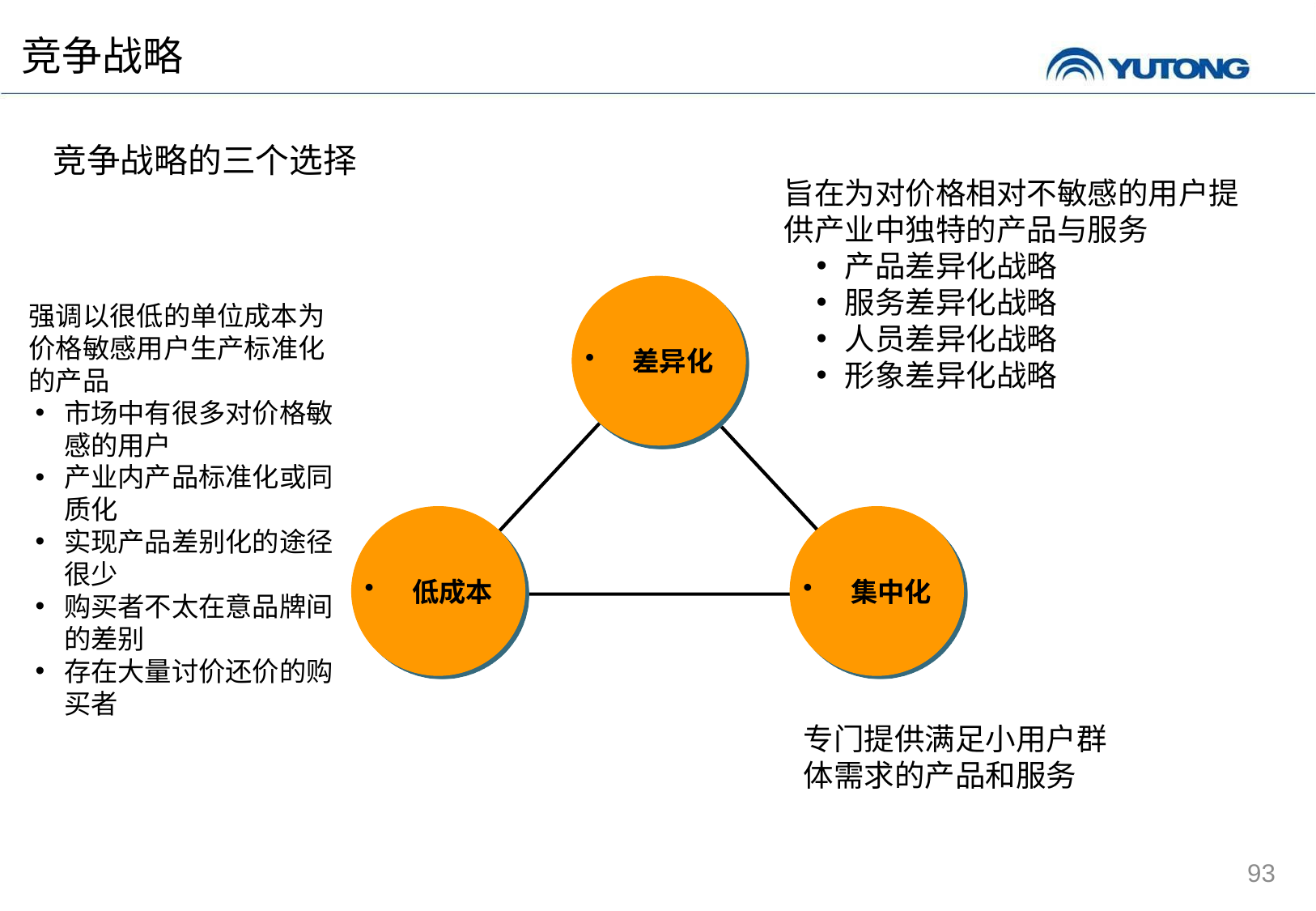

竞争战略
竞争战略的三个选择
旨在为对价格相对不敏感的用户提供产业中独特的产品与服务
产品差异化战略
服务差异化战略
人员差异化战略
形象差异化战略

差异化

低成本
集中化
强调以很低的单位成本为价格敏感用户生产标准化的产品
市场中有很多对价格敏感的用户
产业内产品标准化或同质化
实现产品差别化的途径很少
购买者不太在意品牌间的差别
存在大量讨价还价的购买者
专门提供满足小用户群体需求的产品和服务
93